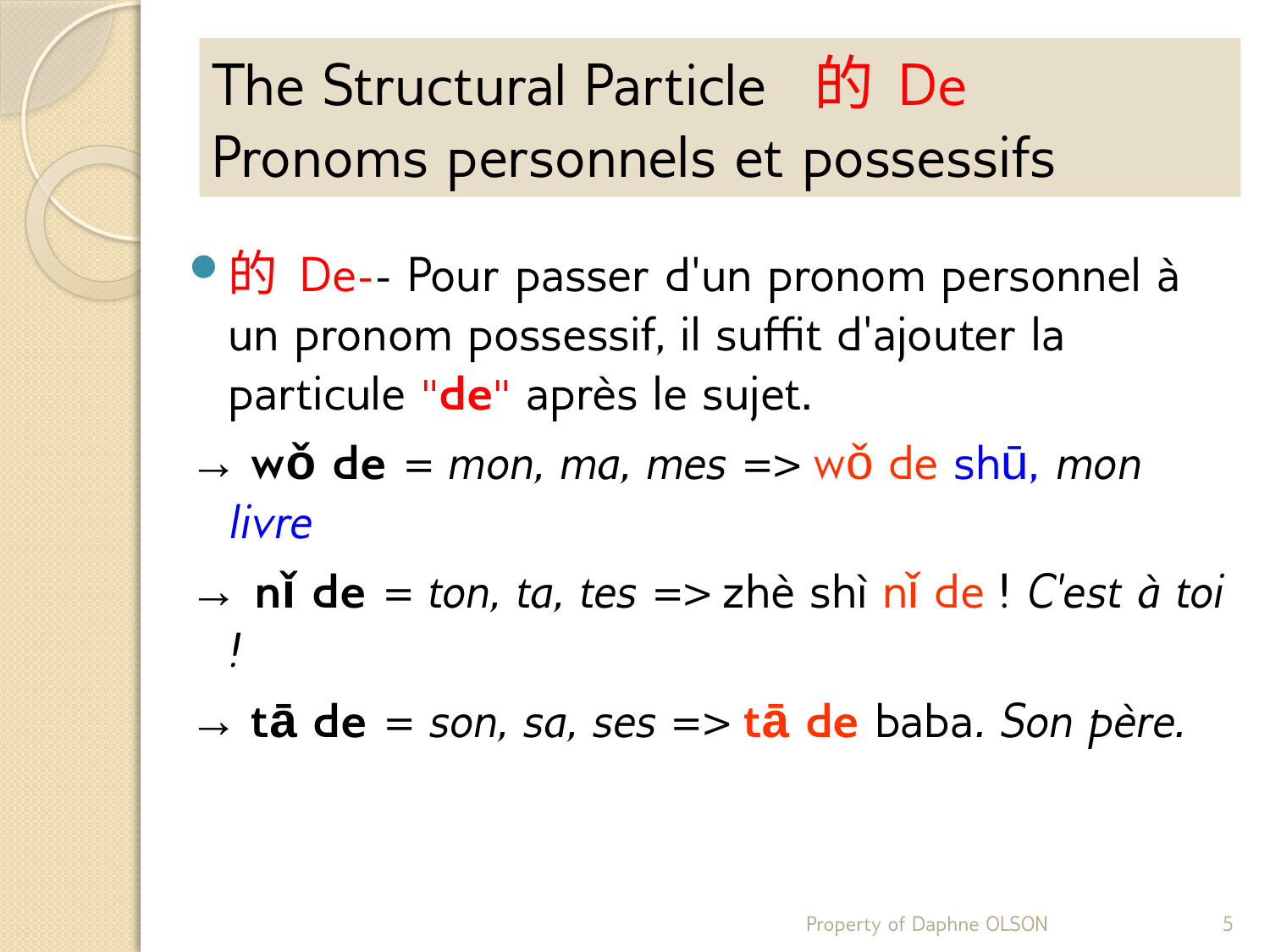

# The Structural Particle  的 De Pronoms personnels et possessifs
的 De-- Pour passer d'un pronom personnel à un pronom possessif, il suffit d'ajouter la particule "de" après le sujet.
→ wǒ de = mon, ma, mes => wǒ de shū, mon livre
→ nǐ de = ton, ta, tes => zhè shì nǐ de ! C'est à toi !
→ tā de = son, sa, ses => tā de baba. Son père.
Property of Daphne OLSON
5